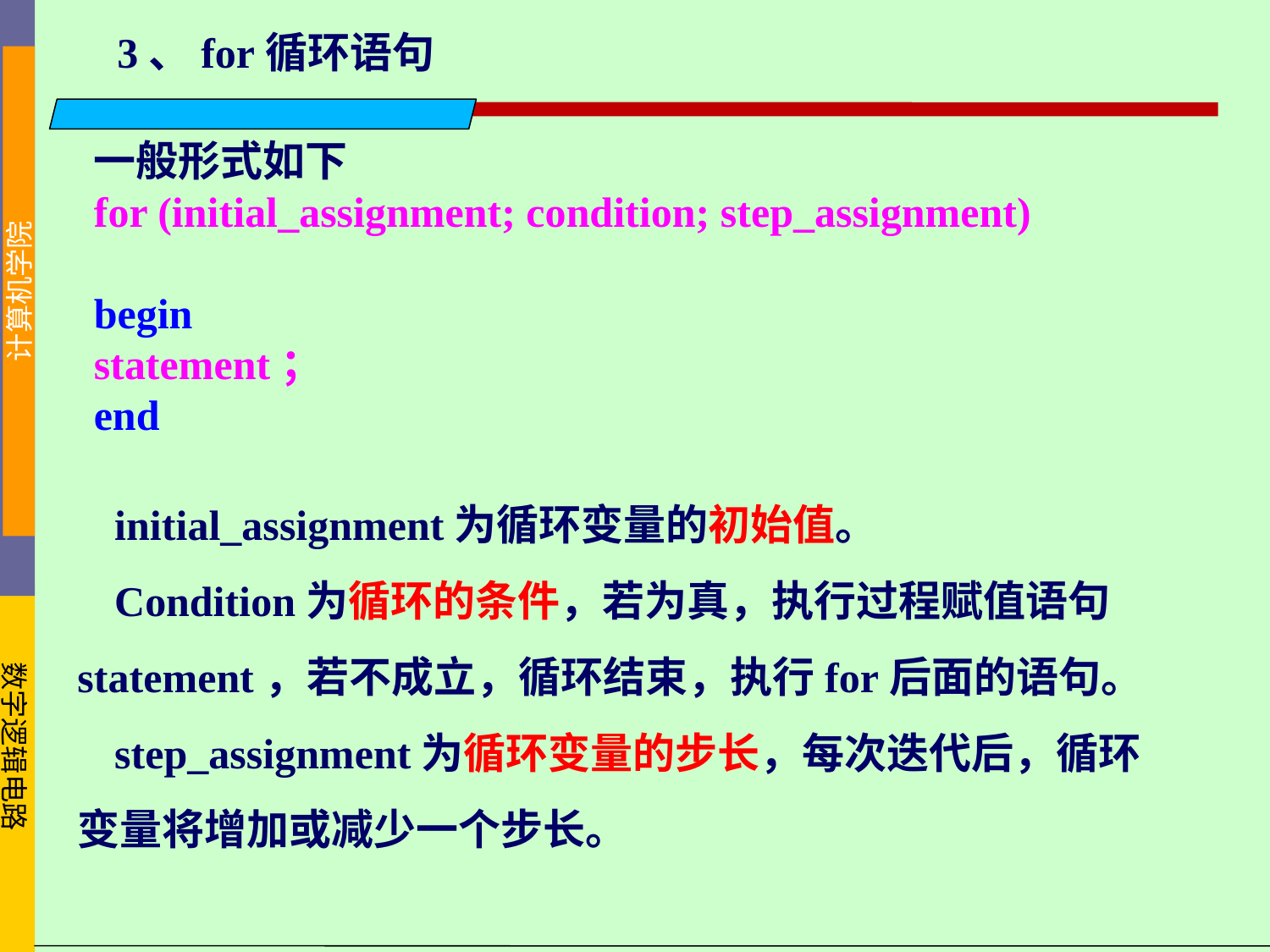

3、for循环语句
一般形式如下
for (initial_assignment; condition; step_assignment)

begin
statement；
end
initial_assignment为循环变量的初始值。
Condition为循环的条件，若为真，执行过程赋值语句statement，若不成立，循环结束，执行for后面的语句。
step_assignment为循环变量的步长，每次迭代后，循环变量将增加或减少一个步长。